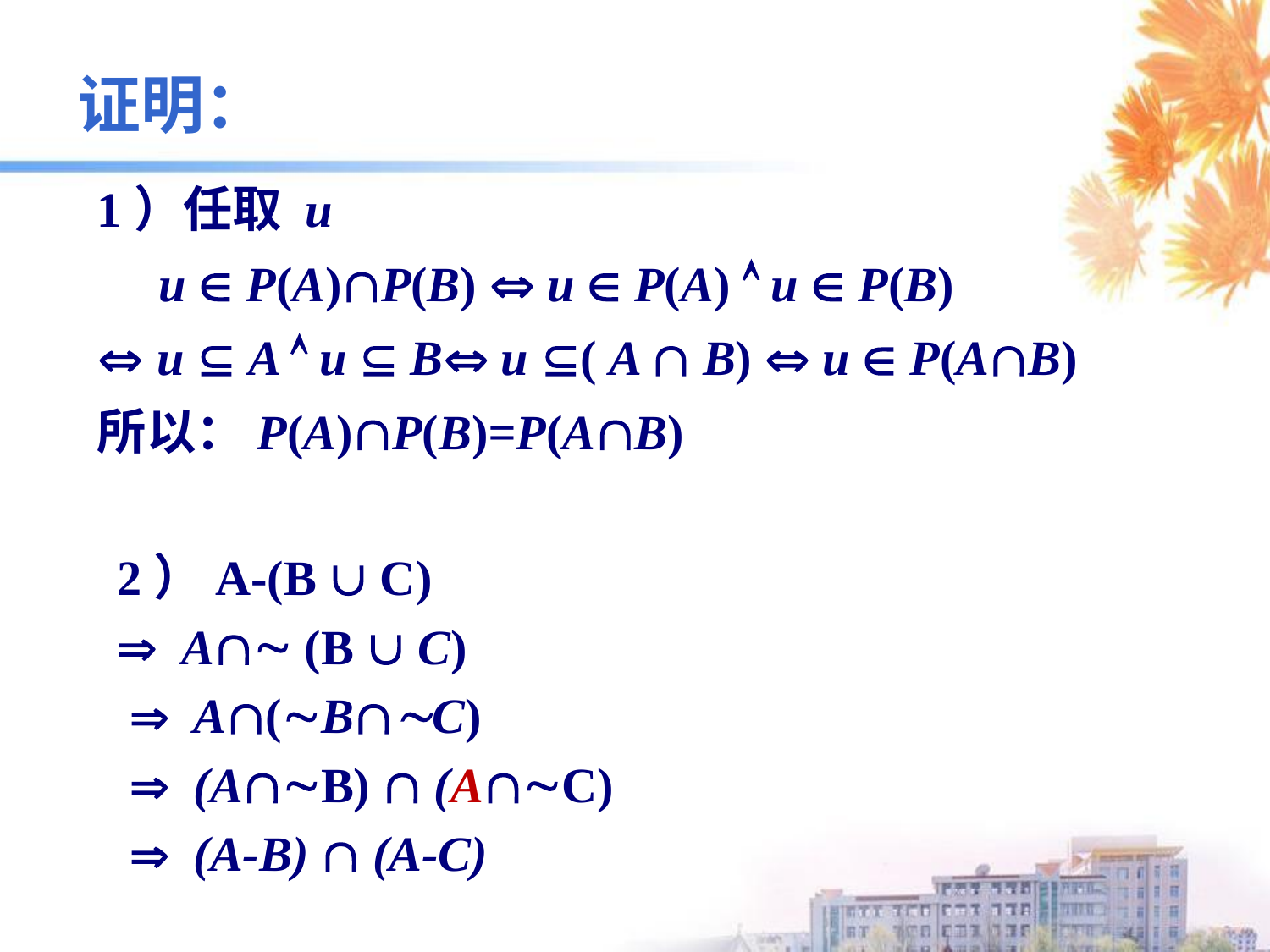

证明：
1）任取 u
     u ∈ P(A)∩P(B) ⇔ u ∈ P(A) ∧ u ∈ P(B)
⇔ u ⊆ A ∧ u ⊆ B⇔ u ⊆( A ∩ B) ⇔ u ∈ P(A∩B)
所以：P(A)∩P(B)=P(A∩B)
2）A-(B ∪ C)
⇒  A∩∼ (B ∪ C)
 ⇒  A∩(∼B∩∼C)
 ⇒  (A∩∼B) ∩ (A∩∼C)
 ⇒  (A-B) ∩ (A-C)
38